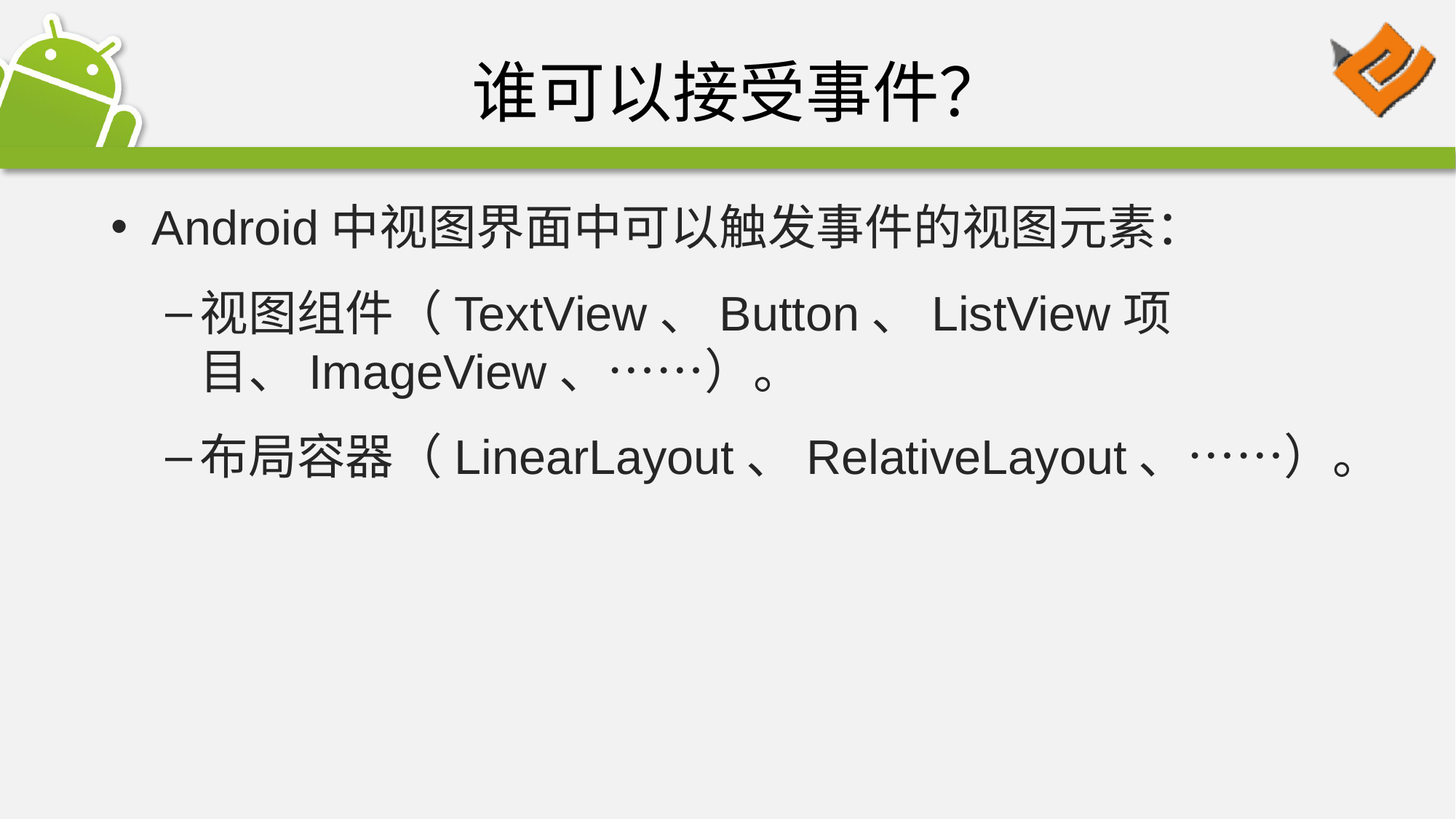

# 谁可以接受事件？
Android中视图界面中可以触发事件的视图元素：
视图组件（TextView、Button、ListView项目、ImageView、……）。
布局容器（LinearLayout、RelativeLayout、……）。